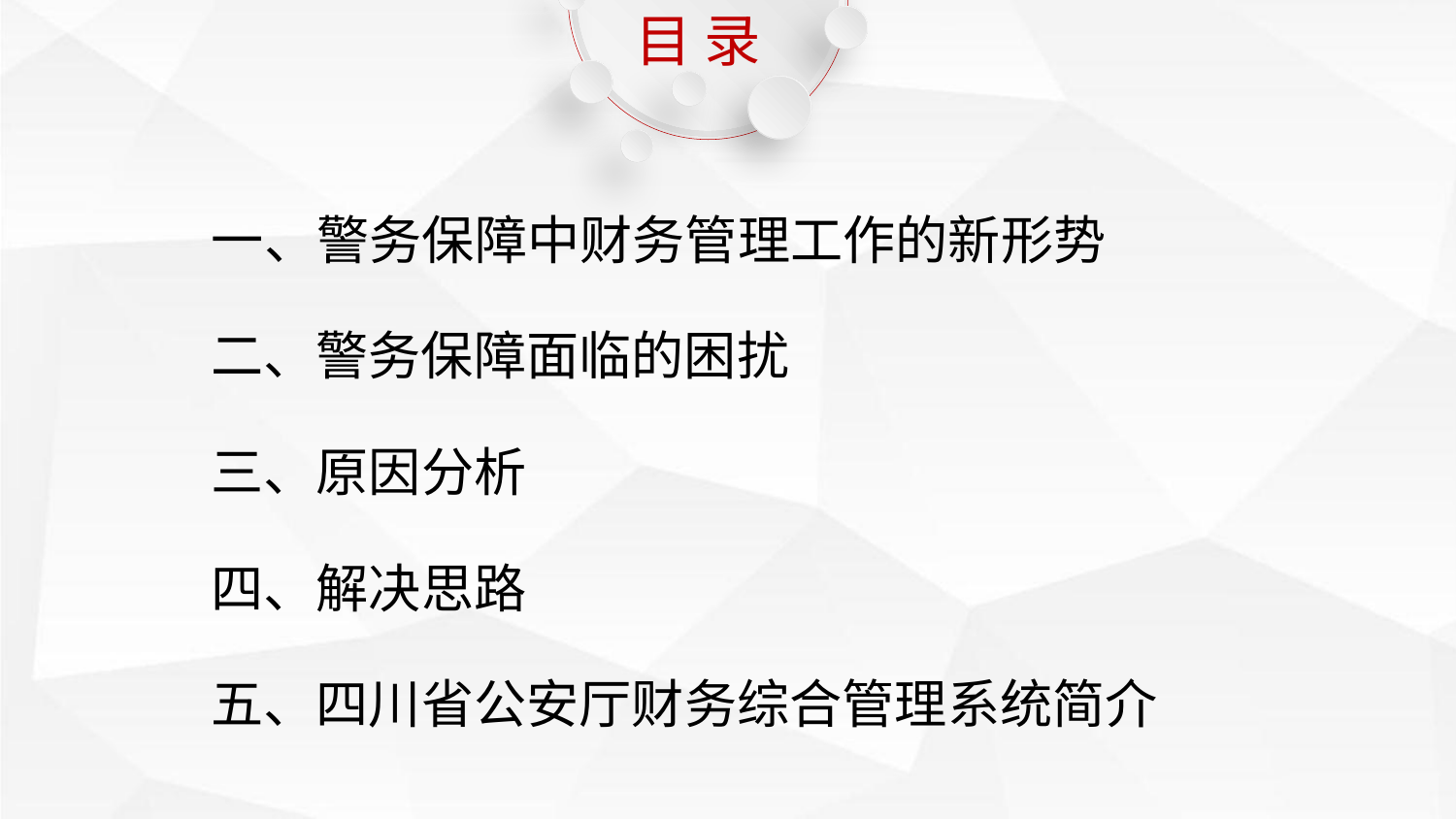

目 录

一、警务保障中财务管理工作的新形势
二、警务保障面临的困扰
三、原因分析
四、解决思路
五、四川省公安厅财务综合管理系统简介